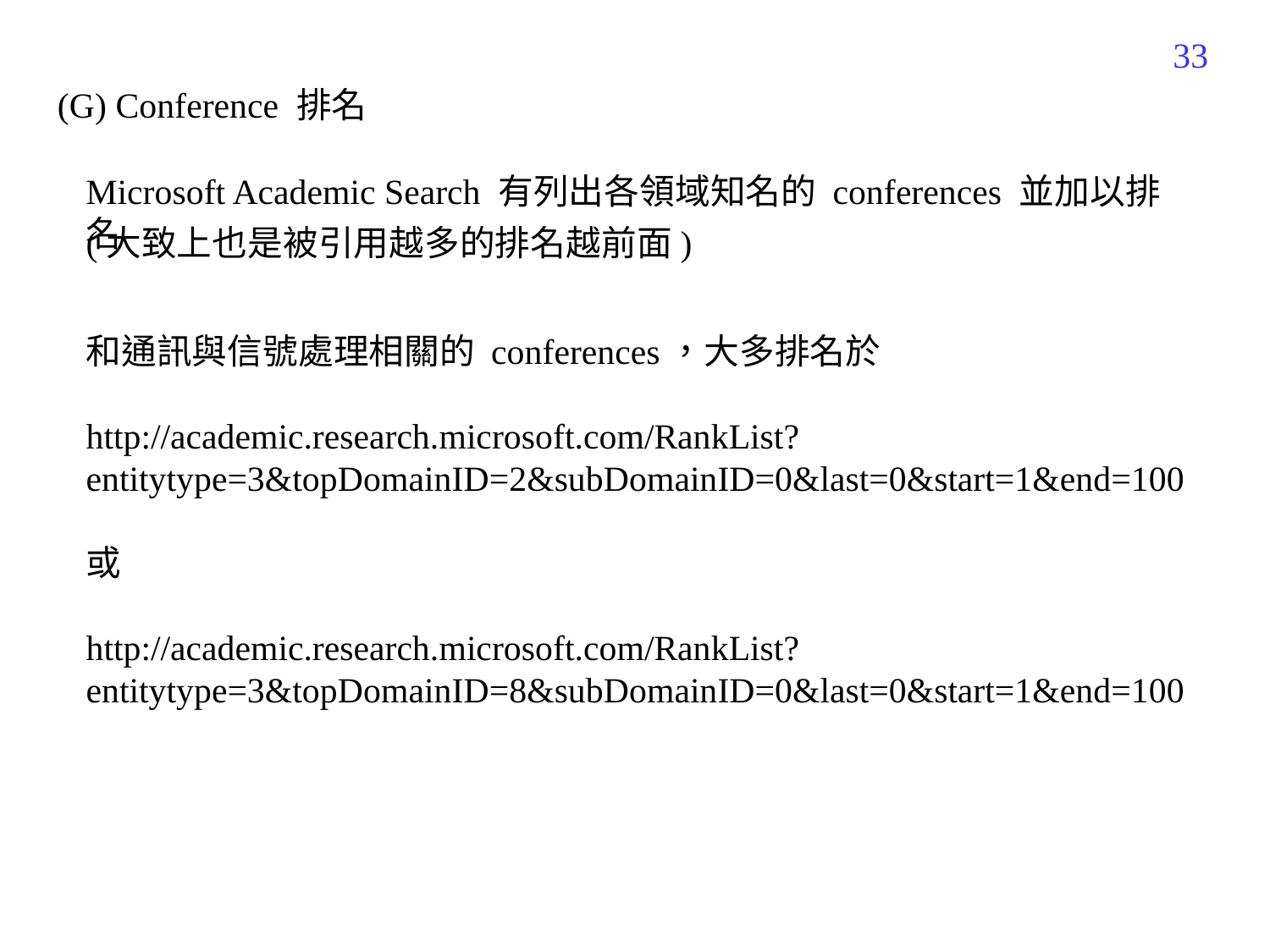

33
(G) Conference 排名
Microsoft Academic Search 有列出各領域知名的 conferences 並加以排名
(大致上也是被引用越多的排名越前面)
和通訊與信號處理相關的 conferences，大多排名於

http://academic.research.microsoft.com/RankList?entitytype=3&topDomainID=2&subDomainID=0&last=0&start=1&end=100

或

http://academic.research.microsoft.com/RankList?entitytype=3&topDomainID=8&subDomainID=0&last=0&start=1&end=100